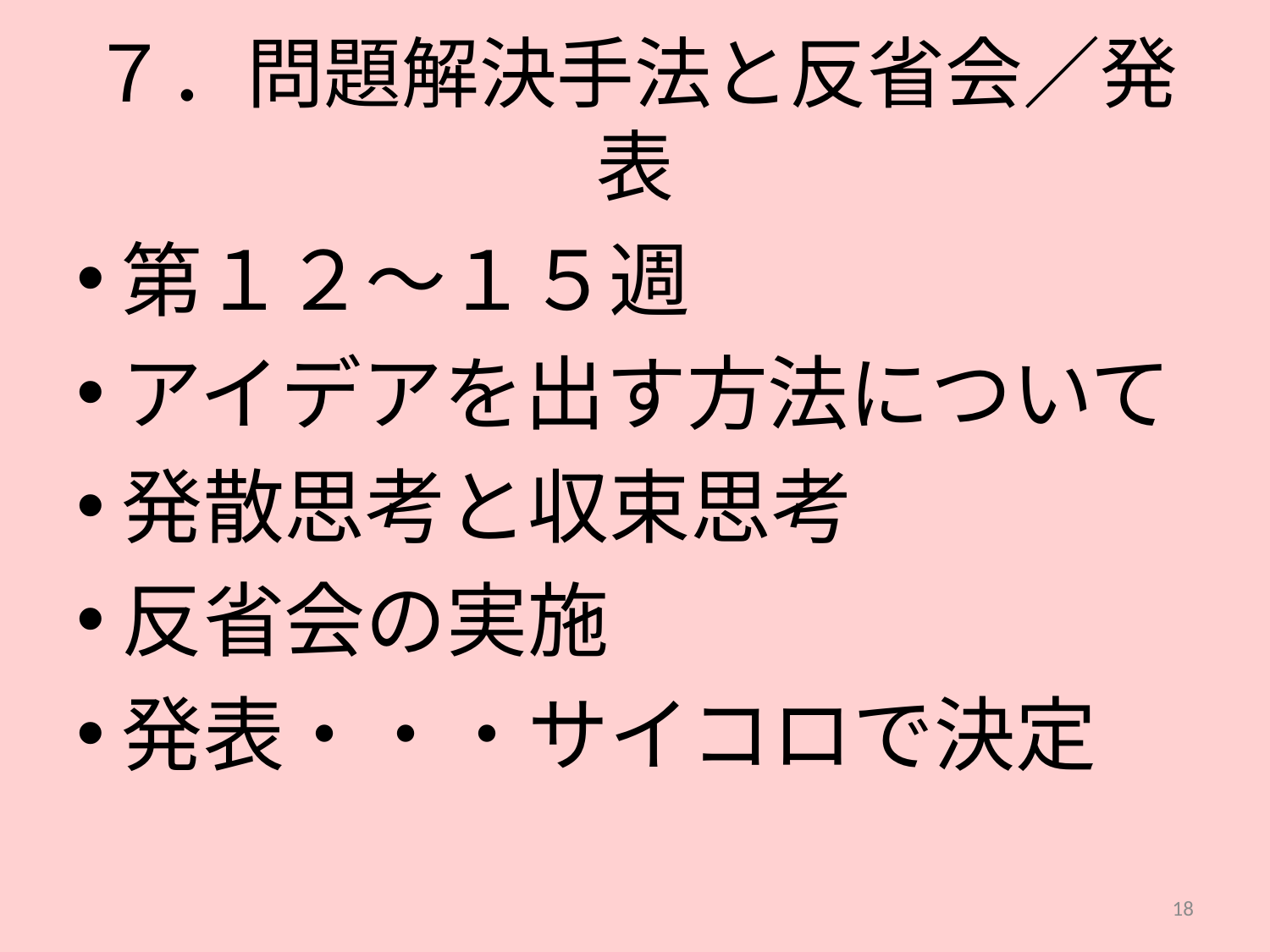

# ７．問題解決手法と反省会／発表
第１２～１５週
アイデアを出す方法について
発散思考と収束思考
反省会の実施
発表・・・サイコロで決定
18